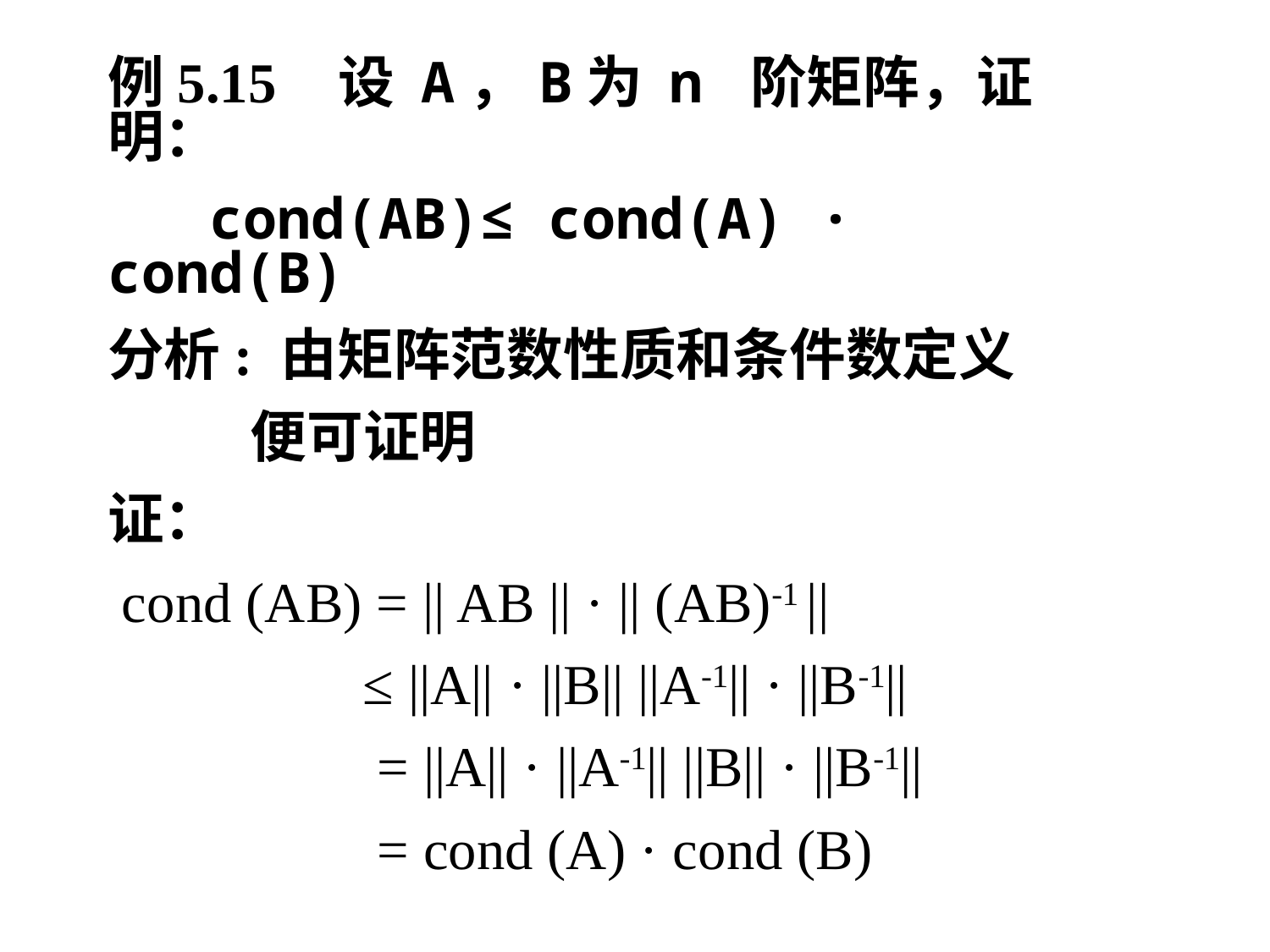

例5.15  设 A，B为 n 阶矩阵，证明：
   cond(AB)≤ cond(A) · cond(B)
分析: 由矩阵范数性质和条件数定义
          便可证明
证：
 cond (AB) = || AB || · || (AB)-1 ||
                  ≤ ||A|| · ||B|| ||A-1|| · ||B-1||
                   = ||A|| · ||A-1|| ||B|| · ||B-1||
                   = cond (A) · cond (B)